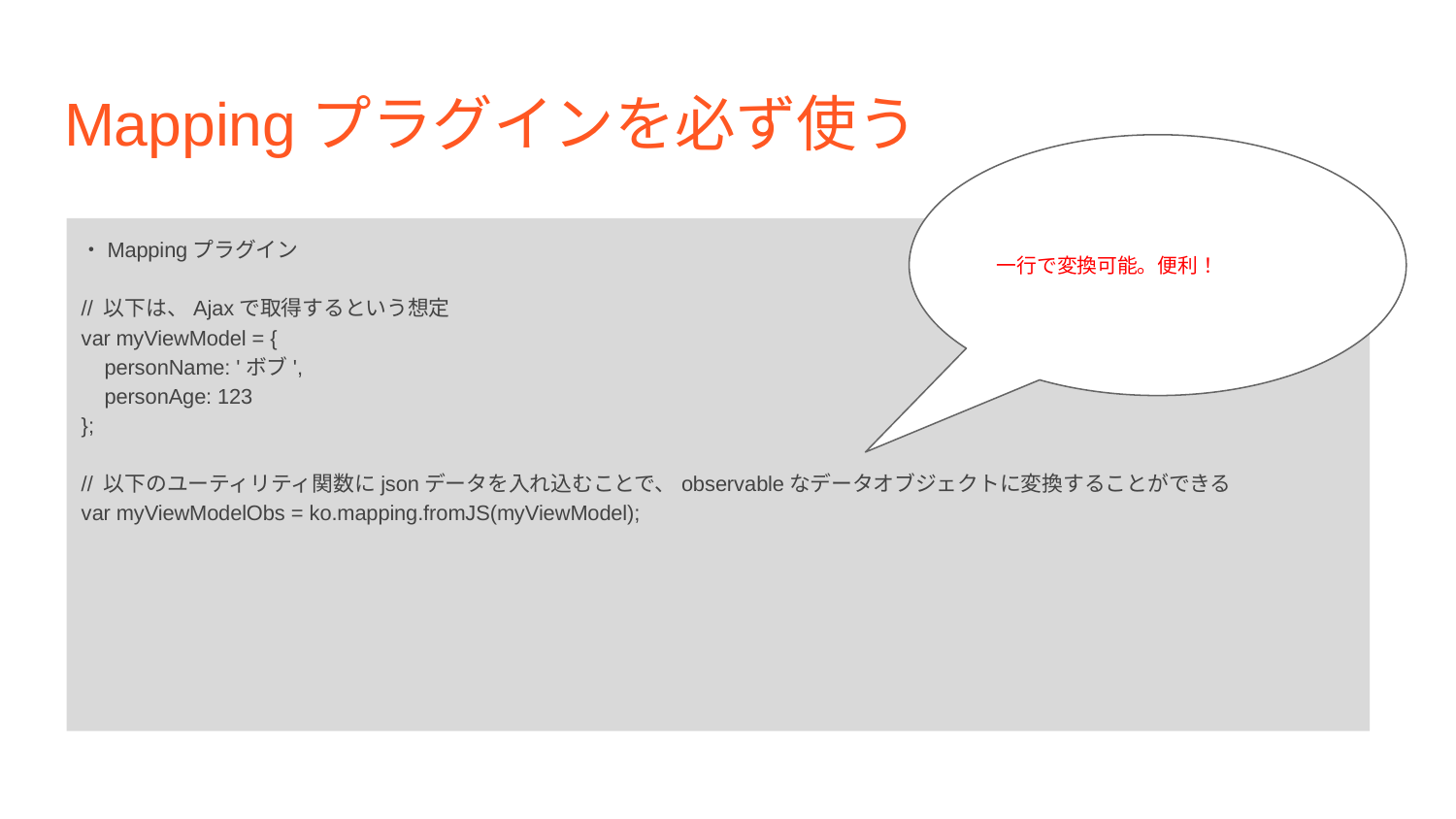

# Mappingプラグインを必ず使う
一行で変換可能。便利！
・Mappingプラグイン

// 以下は、Ajaxで取得するという想定
var myViewModel = {
    personName: 'ボブ',
    personAge: 123
};

// 以下のユーティリティ関数にjsonデータを入れ込むことで、observableなデータオブジェクトに変換することができる
var myViewModelObs = ko.mapping.fromJS(myViewModel);